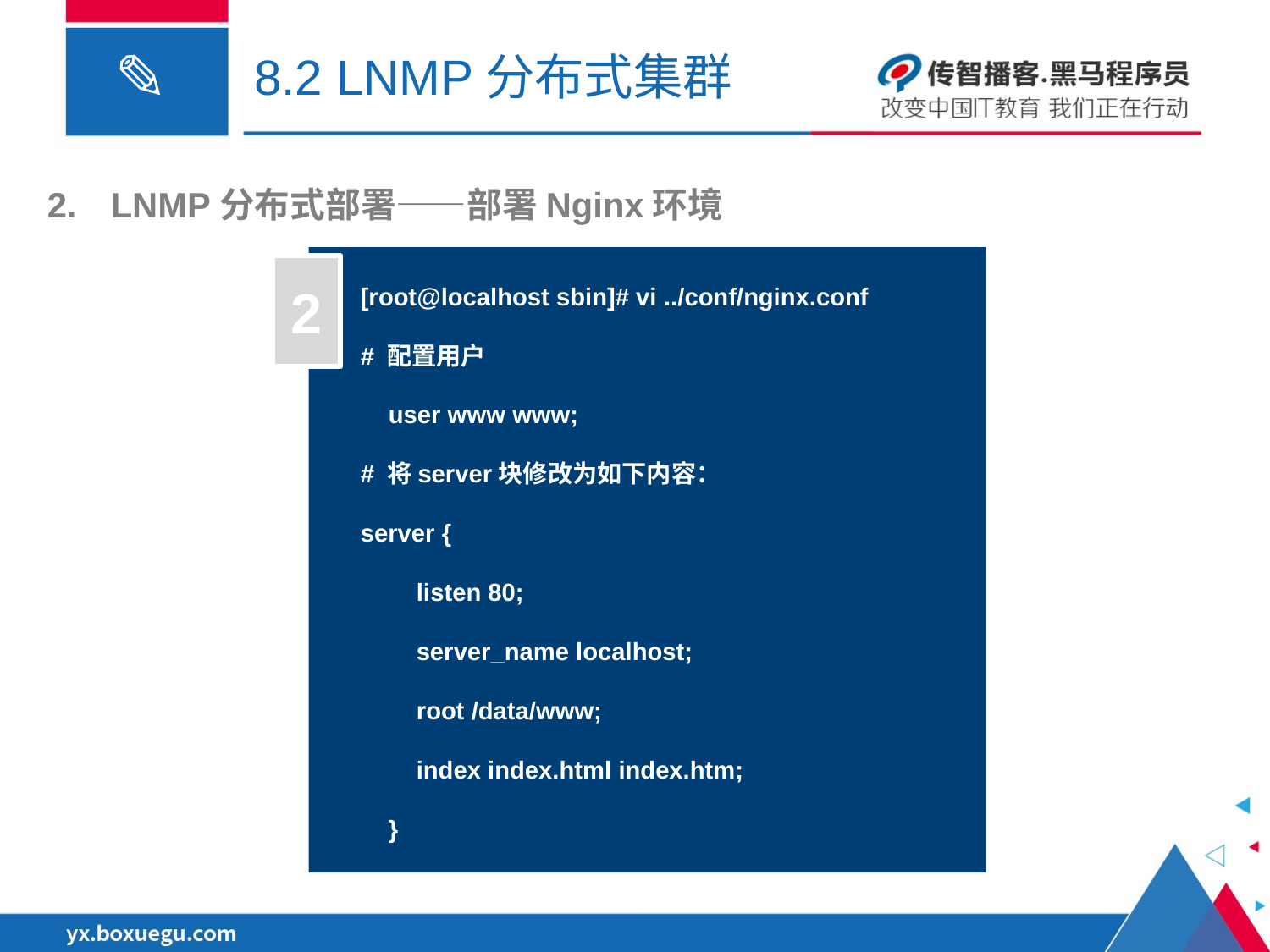

# 8.2 LNMP分布式集群
LNMP分布式部署——部署Nginx环境
[root@localhost sbin]# vi ../conf/nginx.conf
# 配置用户
    user www www;
# 将server块修改为如下内容：
server {
        listen 80;
        server_name localhost;
        root /data/www;
        index index.html index.htm;
    }

2